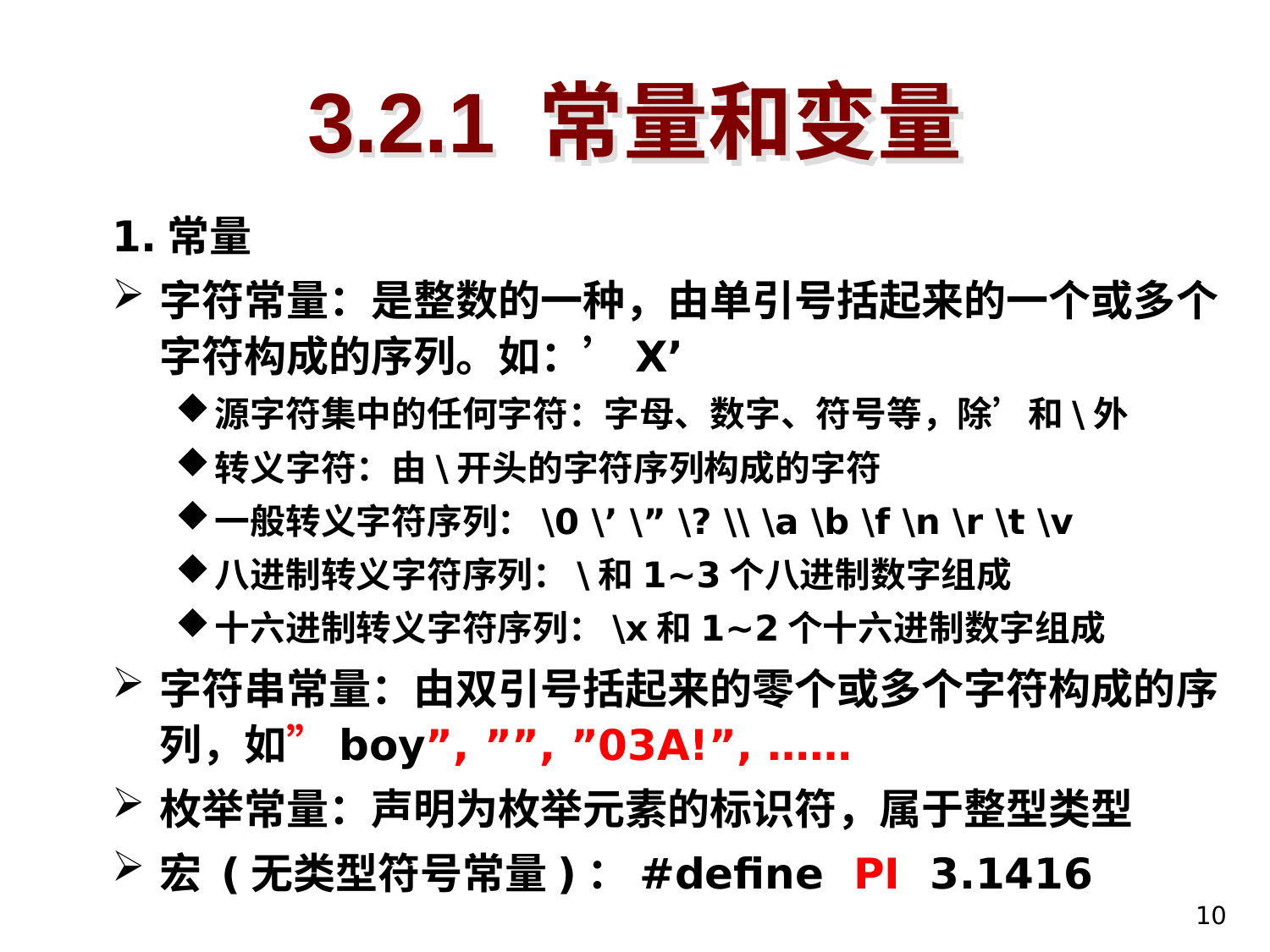

# 3.2.1 常量和变量
1.常量
字符常量：是整数的一种，由单引号括起来的一个或多个字符构成的序列。如：’X’
源字符集中的任何字符：字母、数字、符号等，除’和\外
转义字符：由\开头的字符序列构成的字符
一般转义字符序列：\0 \’ \” \? \\ \a \b \f \n \r \t \v
八进制转义字符序列：\和1~3个八进制数字组成
十六进制转义字符序列：\x和1~2个十六进制数字组成
字符串常量：由双引号括起来的零个或多个字符构成的序列，如”boy”, ””, ”03A!”, ……
枚举常量：声明为枚举元素的标识符，属于整型类型
宏 (无类型符号常量)：#define  PI  3.1416
10